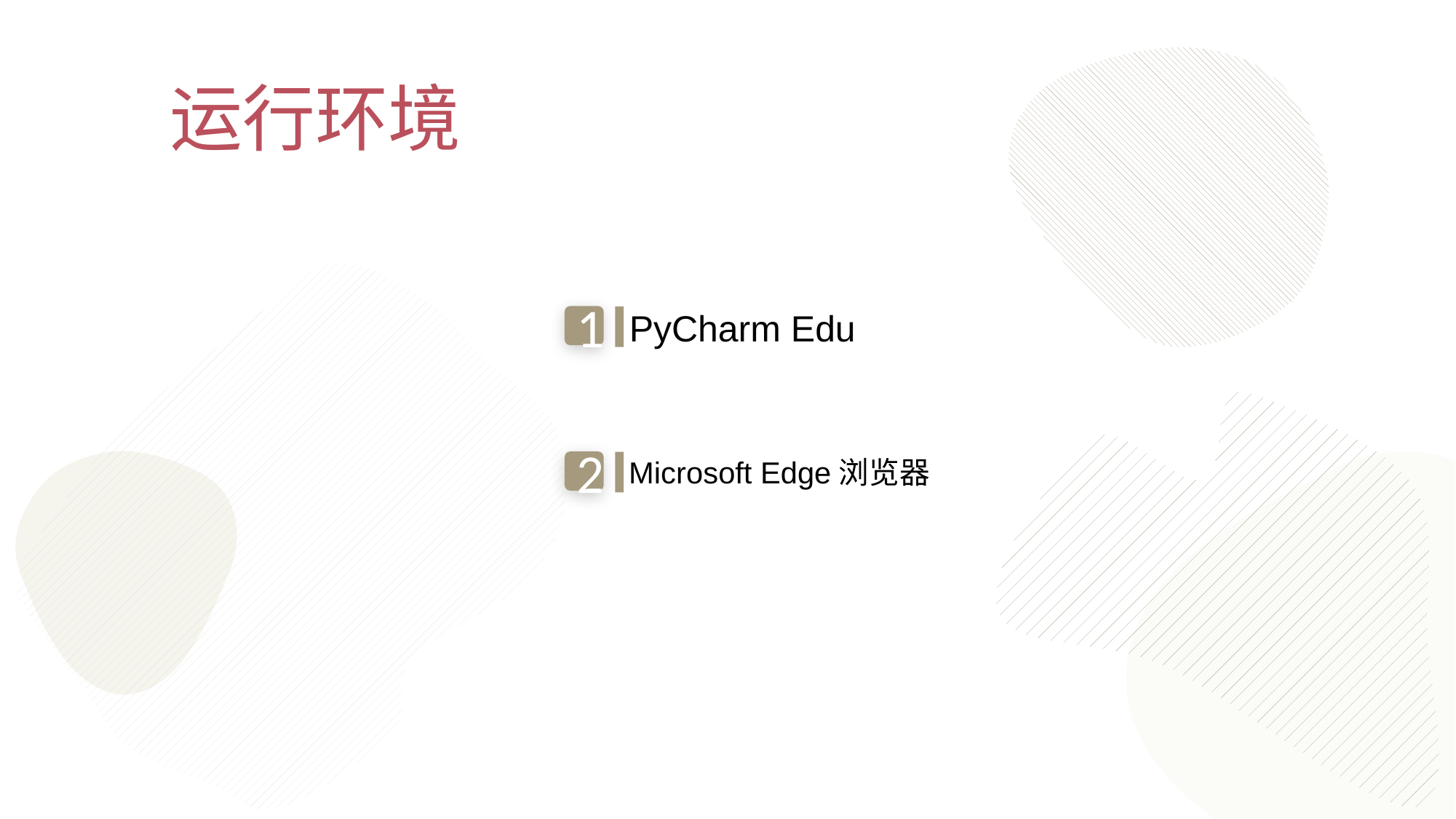

运行环境

PyCharm Edu
1

Microsoft Edge浏览器

2